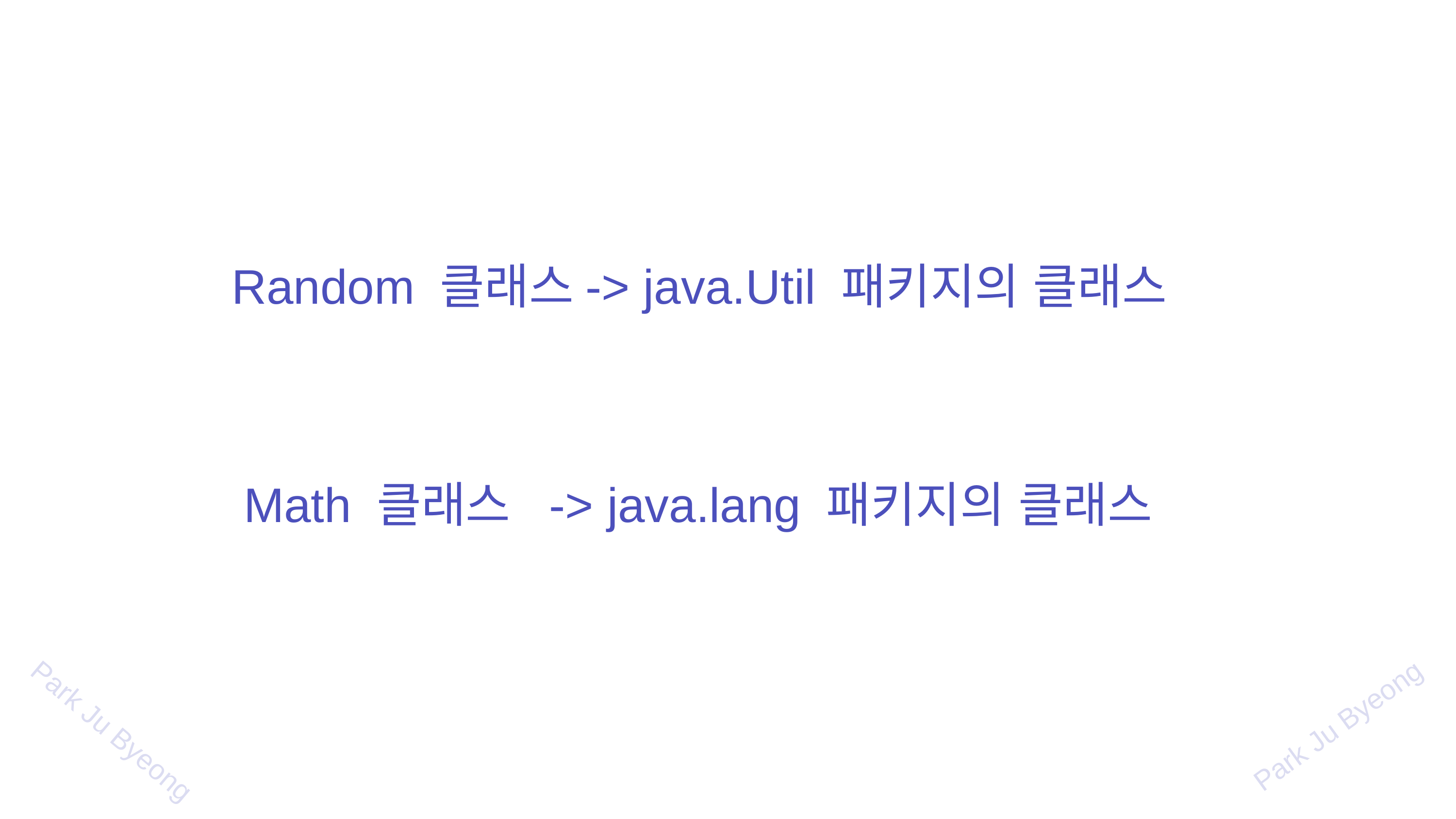

Random 클래스-> java.Util 패키지의 클래스
Math 클래스  -> java.lang 패키지의 클래스